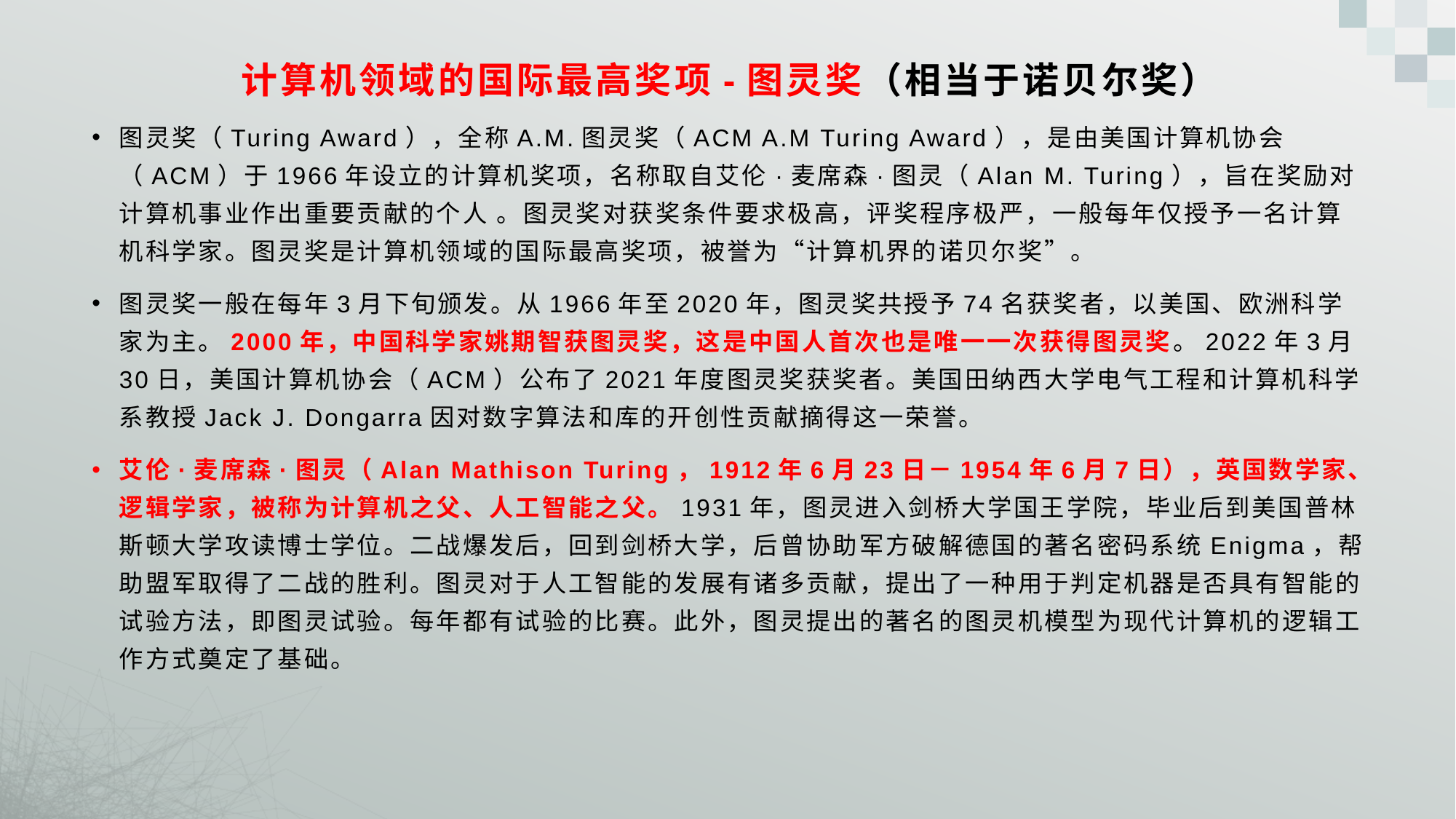

# 计算机领域的国际最高奖项-图灵奖（相当于诺贝尔奖）
图灵奖（Turing Award），全称A.M.图灵奖（ACM A.M Turing Award），是由美国计算机协会（ACM）于1966年设立的计算机奖项，名称取自艾伦·麦席森·图灵（Alan M. Turing），旨在奖励对计算机事业作出重要贡献的个人 。图灵奖对获奖条件要求极高，评奖程序极严，一般每年仅授予一名计算机科学家。图灵奖是计算机领域的国际最高奖项，被誉为“计算机界的诺贝尔奖”。
图灵奖一般在每年3月下旬颁发。从1966年至2020年，图灵奖共授予74名获奖者，以美国、欧洲科学家为主。2000年，中国科学家姚期智获图灵奖，这是中国人首次也是唯一一次获得图灵奖。2022年3月30日，美国计算机协会（ACM）公布了2021年度图灵奖获奖者。美国田纳西大学电气工程和计算机科学系教授Jack J. Dongarra因对数字算法和库的开创性贡献摘得这一荣誉。
艾伦·麦席森·图灵（Alan Mathison Turing，1912年6月23日－1954年6月7日），英国数学家、逻辑学家，被称为计算机之父、人工智能之父。1931年，图灵进入剑桥大学国王学院，毕业后到美国普林斯顿大学攻读博士学位。二战爆发后，回到剑桥大学，后曾协助军方破解德国的著名密码系统Enigma，帮助盟军取得了二战的胜利。图灵对于人工智能的发展有诸多贡献，提出了一种用于判定机器是否具有智能的试验方法，即图灵试验。每年都有试验的比赛。此外，图灵提出的著名的图灵机模型为现代计算机的逻辑工作方式奠定了基础。